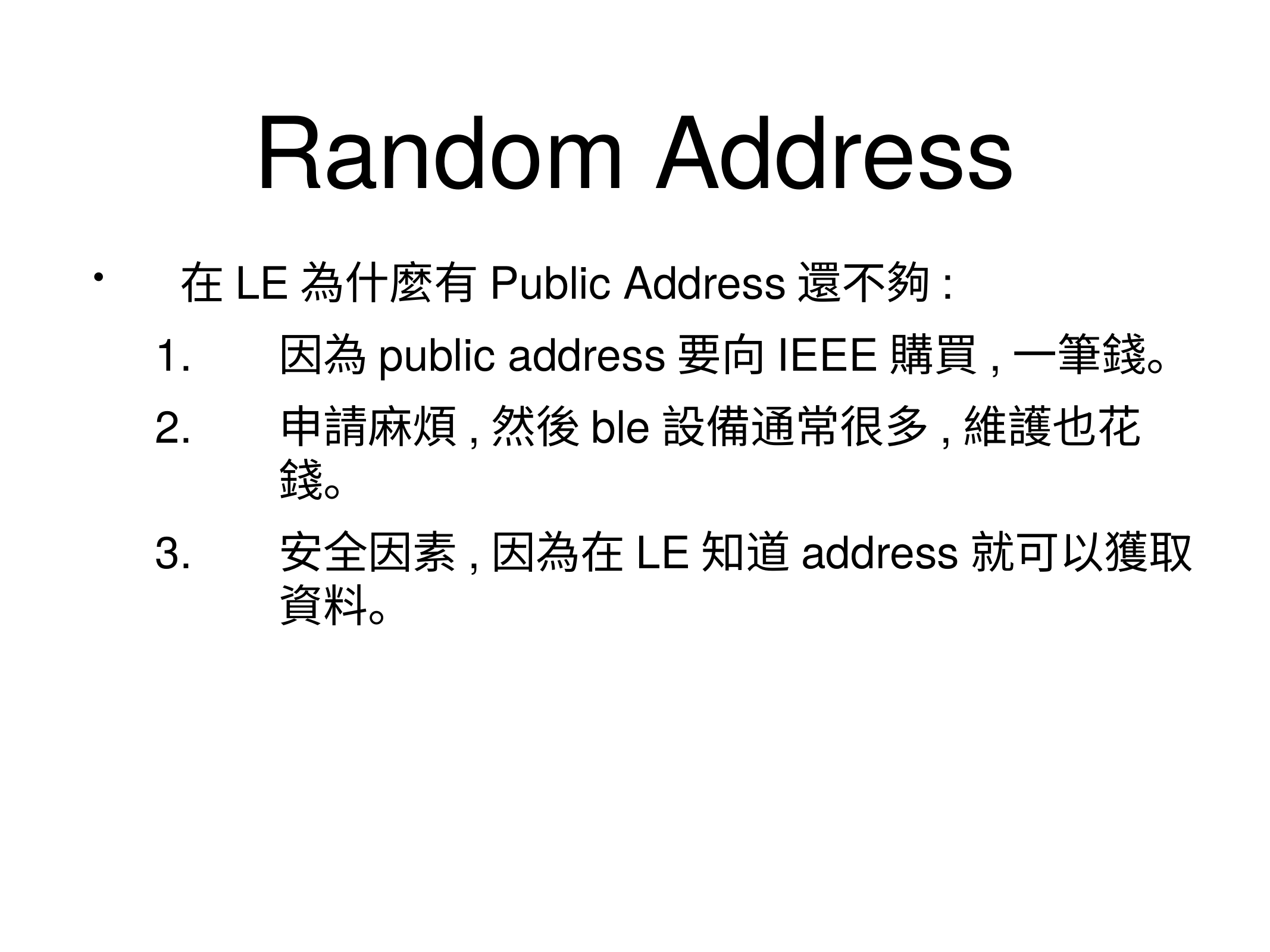

# Random Address
在LE為什麼有Public Address還不夠:
因為public address要向IEEE購買,一筆錢。
申請麻煩,然後ble設備通常很多,維護也花錢。
安全因素,因為在LE知道address就可以獲取資料。